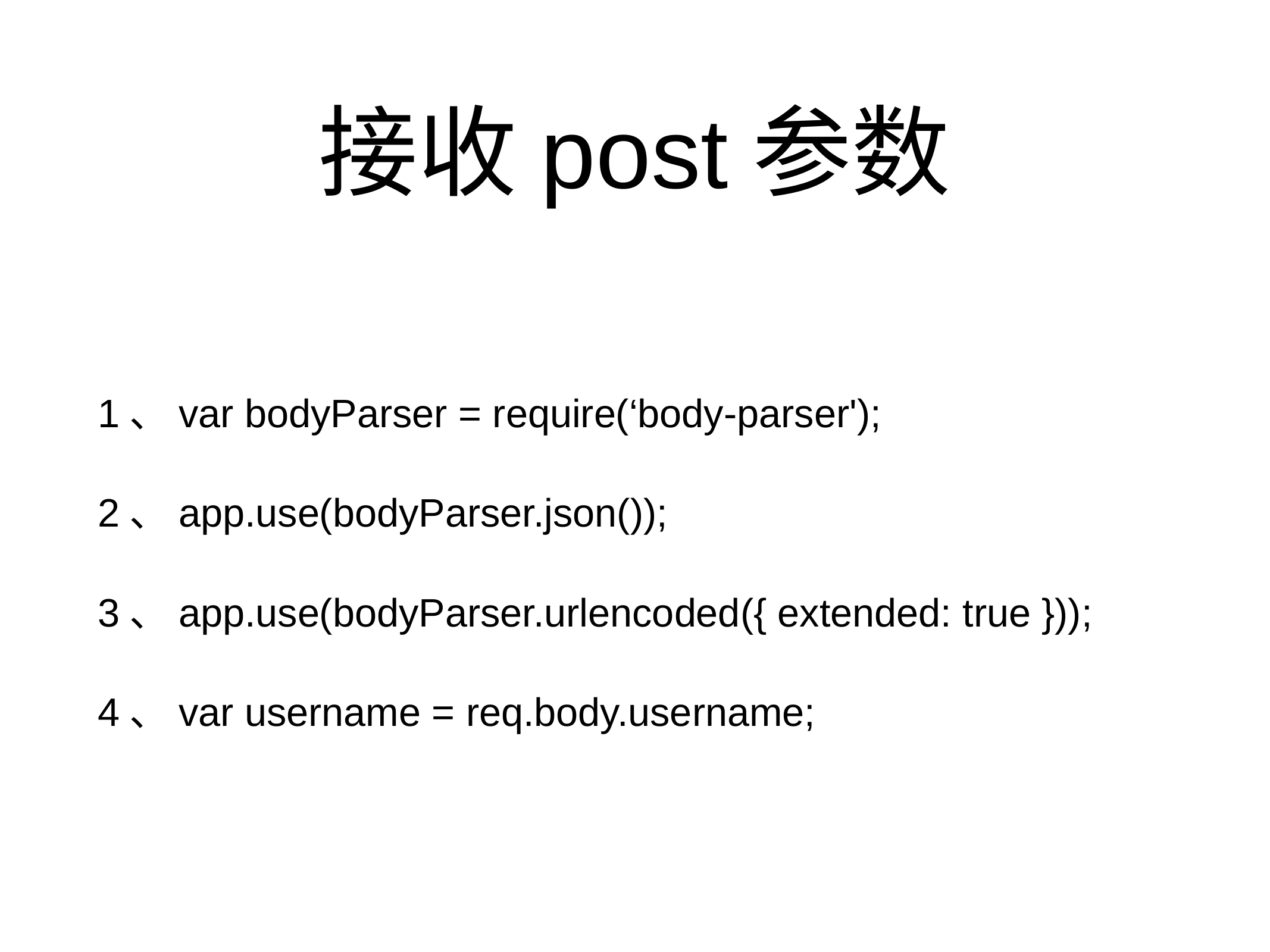

# 接收post参数
1、var bodyParser = require(‘body-parser');
2、app.use(bodyParser.json());
3、app.use(bodyParser.urlencoded({ extended: true }));
4、var username = req.body.username;